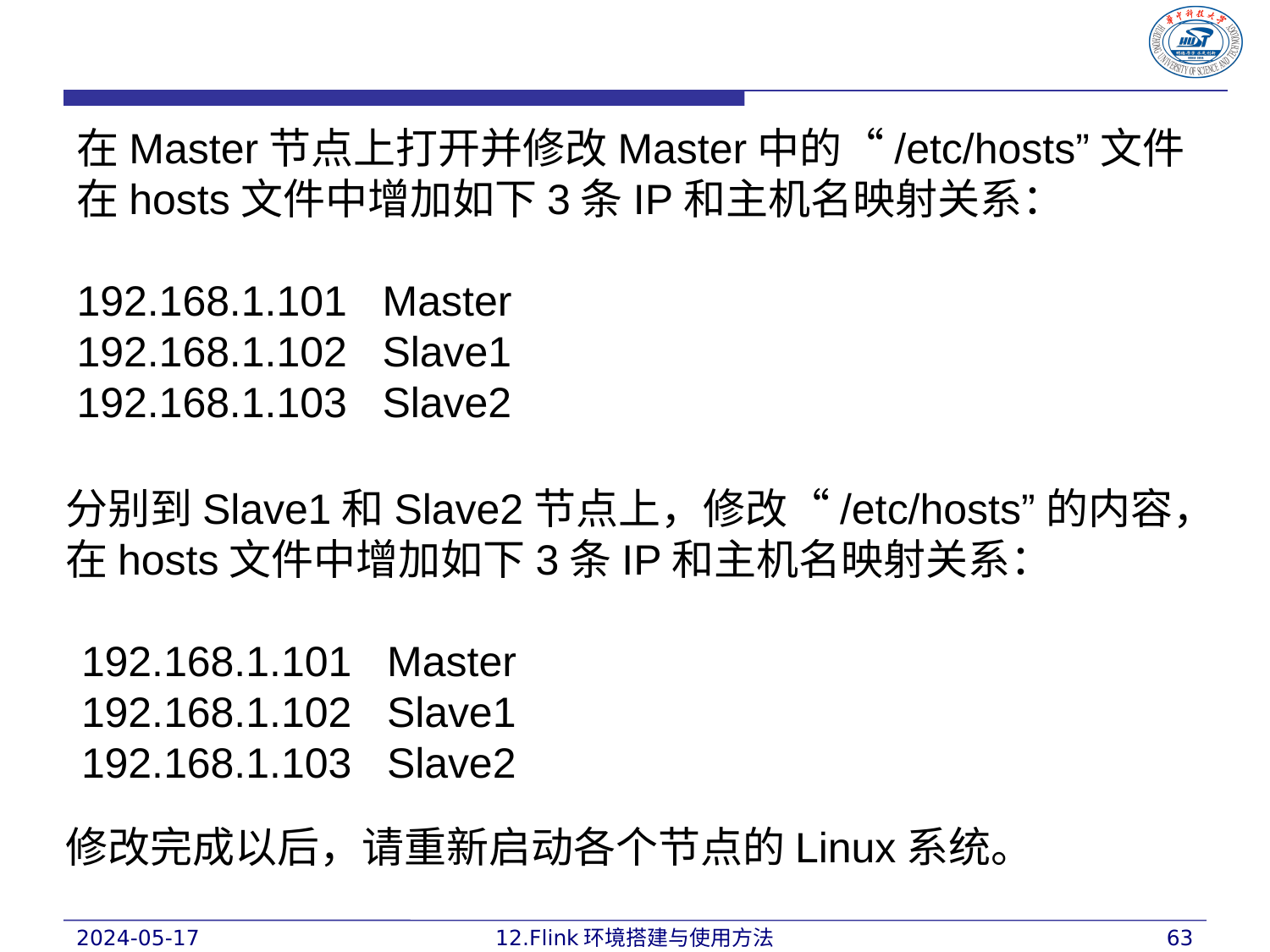

在Master节点上打开并修改Master中的“/etc/hosts”文件
在hosts文件中增加如下3条IP和主机名映射关系：

192.168.1.101   Master
192.168.1.102   Slave1
192.168.1.103   Slave2
分别到Slave1和Slave2节点上，修改“/etc/hosts”的内容，在hosts文件中增加如下3条IP和主机名映射关系：
192.168.1.101   Master
192.168.1.102   Slave1
192.168.1.103   Slave2
修改完成以后，请重新启动各个节点的Linux系统。
2024-05-17
12.Flink环境搭建与使用方法
63